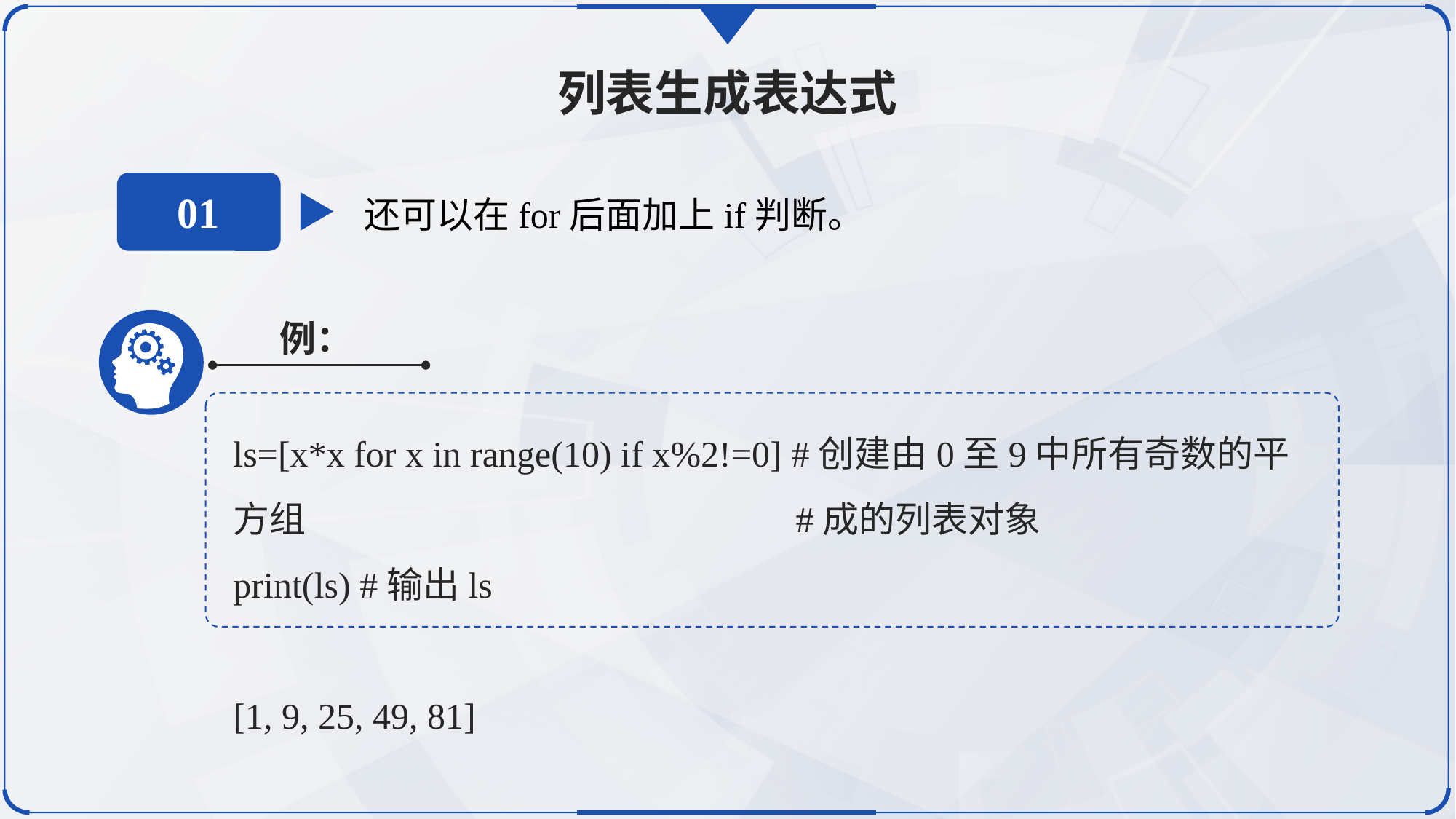

列表生成表达式

01
还可以在for后面加上if判断。

例：

ls=[x*x for x in range(10) if x%2!=0] #创建由0至9中所有奇数的平方组					 #成的列表对象
print(ls) #输出ls

[1, 9, 25, 49, 81]